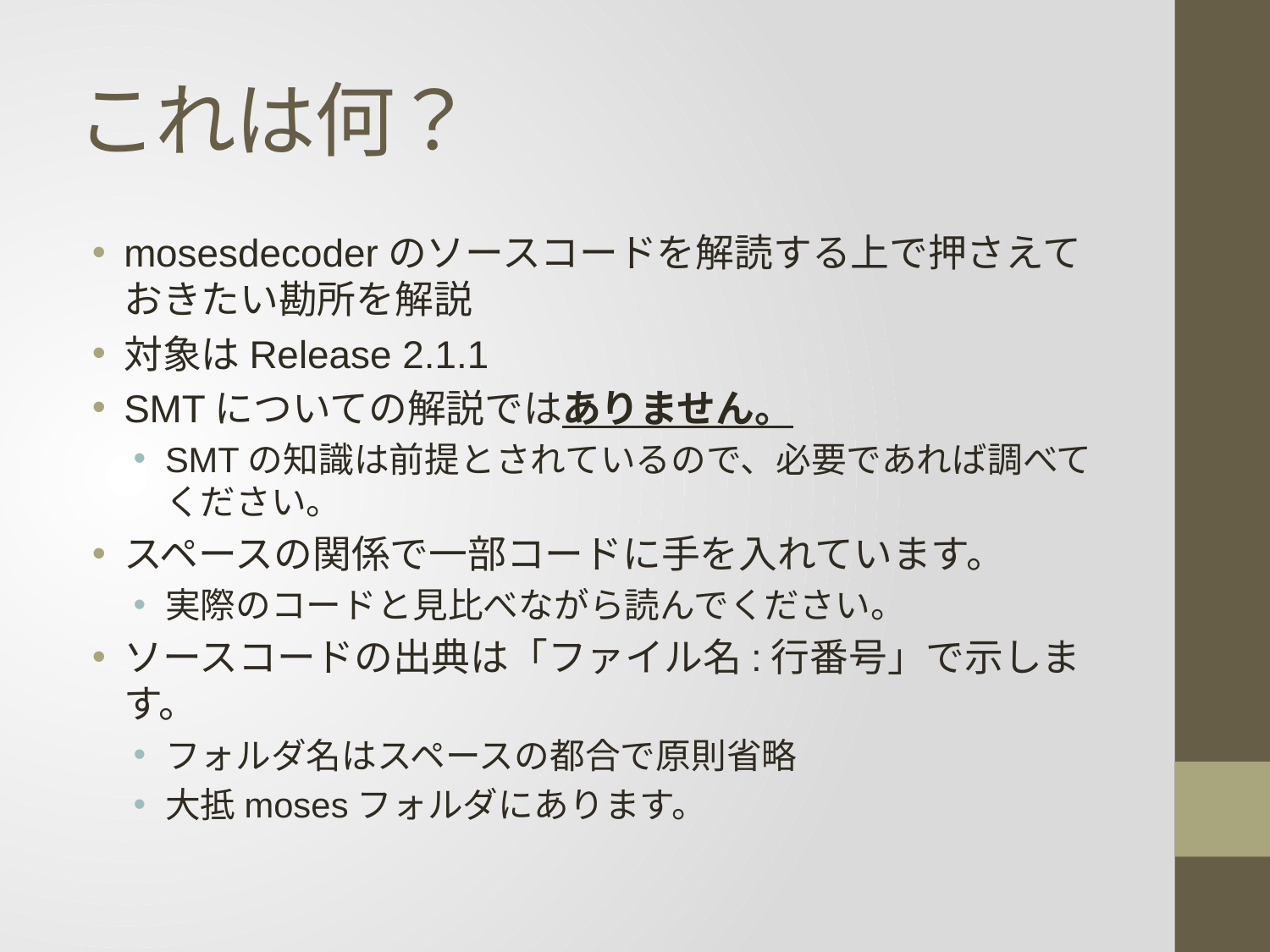

# これは何？
mosesdecoderのソースコードを解読する上で押さえておきたい勘所を解説
対象はRelease 2.1.1
SMTについての解説ではありません。
SMTの知識は前提とされているので、必要であれば調べてください。
スペースの関係で一部コードに手を入れています。
実際のコードと見比べながら読んでください。
ソースコードの出典は「ファイル名:行番号」で示します。
フォルダ名はスペースの都合で原則省略
大抵mosesフォルダにあります。